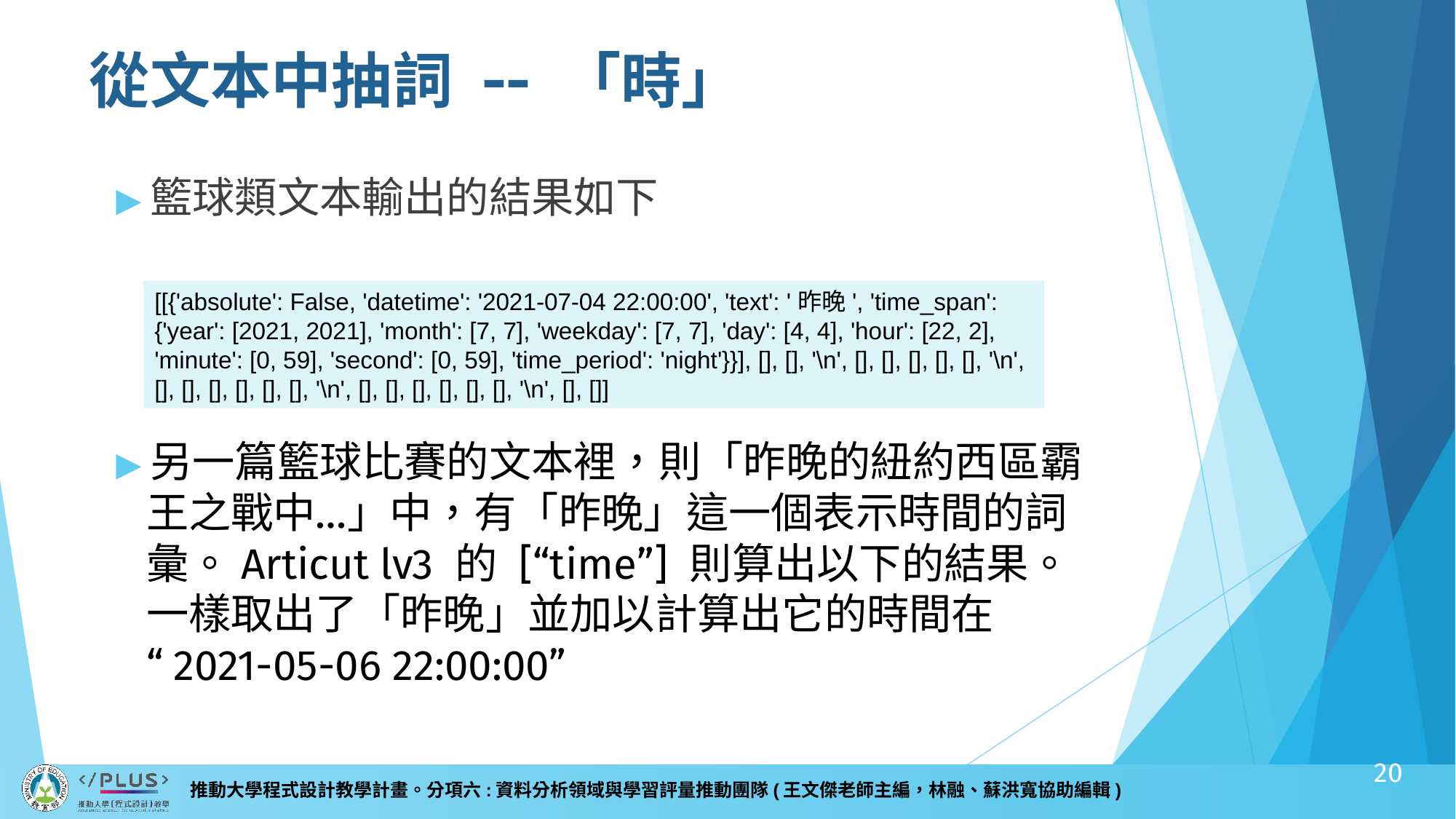

# 從文本中抽詞 -- 「時」
籃球類文本輸出的結果如下

另一篇籃球比賽的文本裡，則「昨晚的紐約西區霸王之戰中…」中，有「昨晚」這一個表示時間的詞彙。Articut lv3 的 [“time”] 則算出以下的結果。一樣取出了「昨晚」並加以計算出它的時間在 “2021-05-06 22:00:00”
[[{'absolute': False, 'datetime': '2021-07-04 22:00:00', 'text': '昨晚', 'time_span': {'year': [2021, 2021], 'month': [7, 7], 'weekday': [7, 7], 'day': [4, 4], 'hour': [22, 2], 'minute': [0, 59], 'second': [0, 59], 'time_period': 'night'}}], [], [], '\n', [], [], [], [], [], '\n', [], [], [], [], [], [], '\n', [], [], [], [], [], [], '\n', [], []]
20